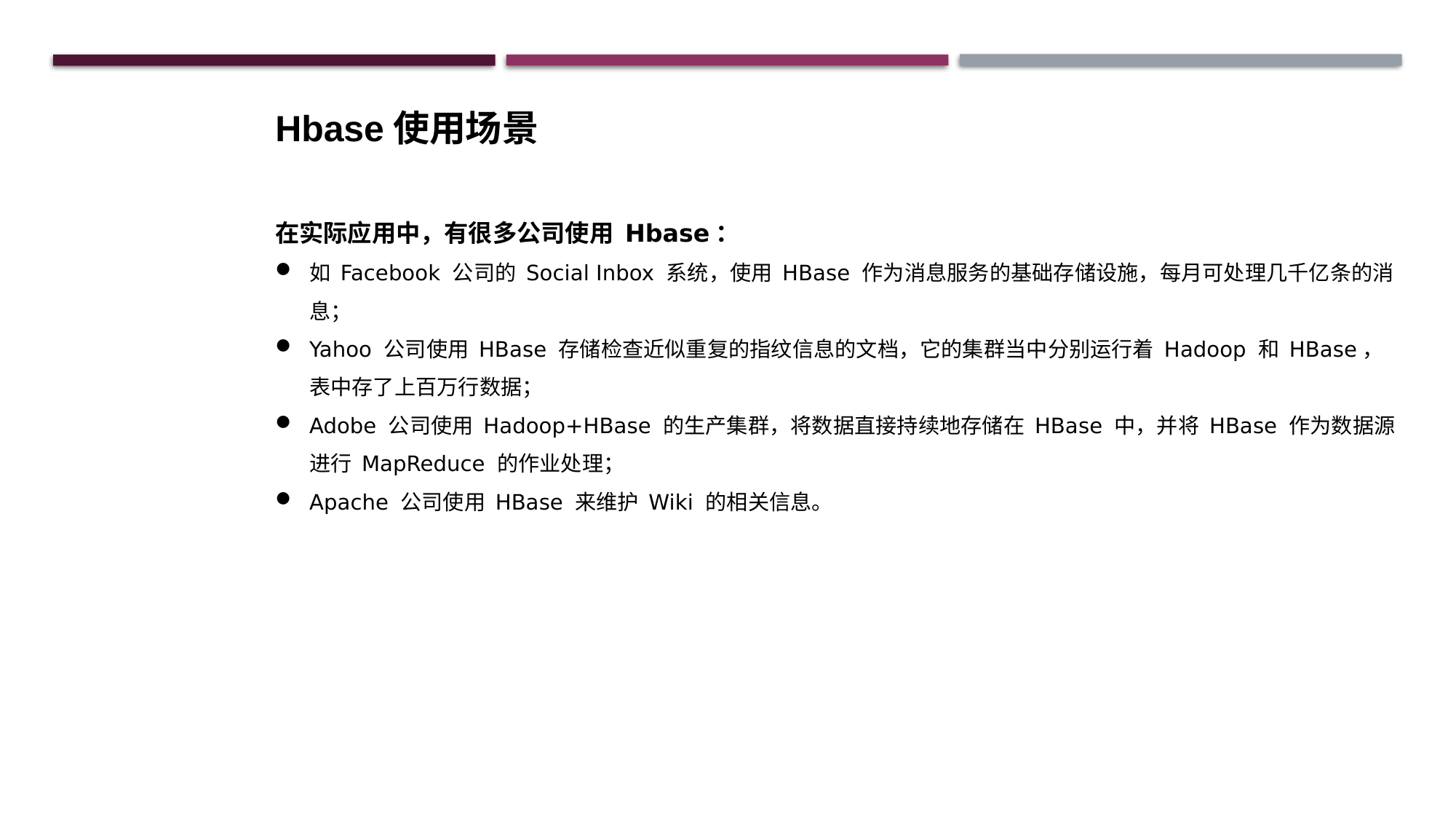

Hbase使用场景
在实际应用中，有很多公司使用 Hbase：
如 Facebook 公司的 Social Inbox 系统，使用 HBase 作为消息服务的基础存储设施，每月可处理几千亿条的消息；
Yahoo 公司使用 HBase 存储检查近似重复的指纹信息的文档，它的集群当中分别运行着 Hadoop 和 HBase，表中存了上百万行数据；
Adobe 公司使用 Hadoop+HBase 的生产集群，将数据直接持续地存储在 HBase 中，并将 HBase 作为数据源进行 MapReduce 的作业处理；
Apache 公司使用 HBase 来维护 Wiki 的相关信息。